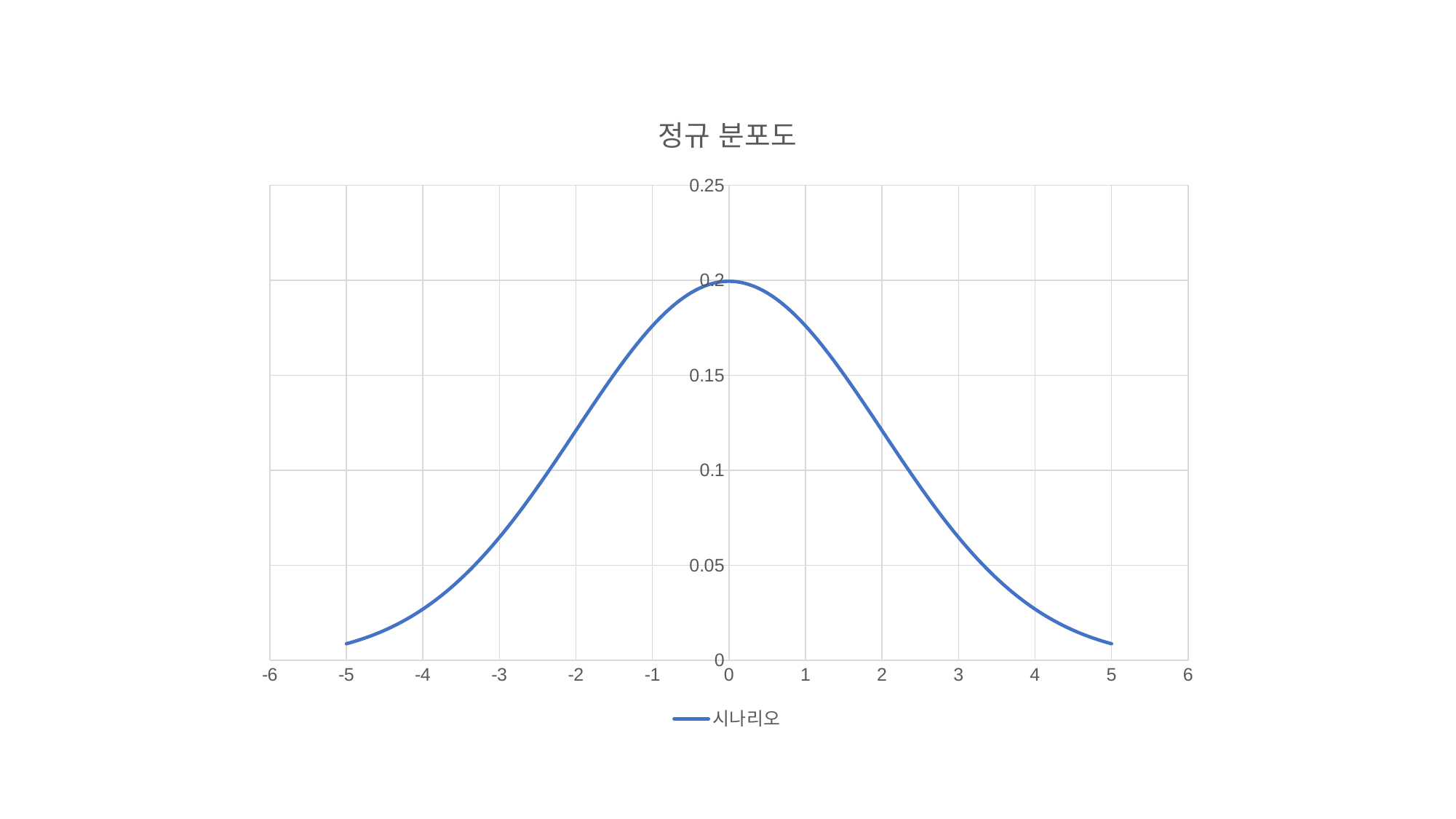

### Chart: 정규 분포도

| Category | 시나리오 |
|---|---|